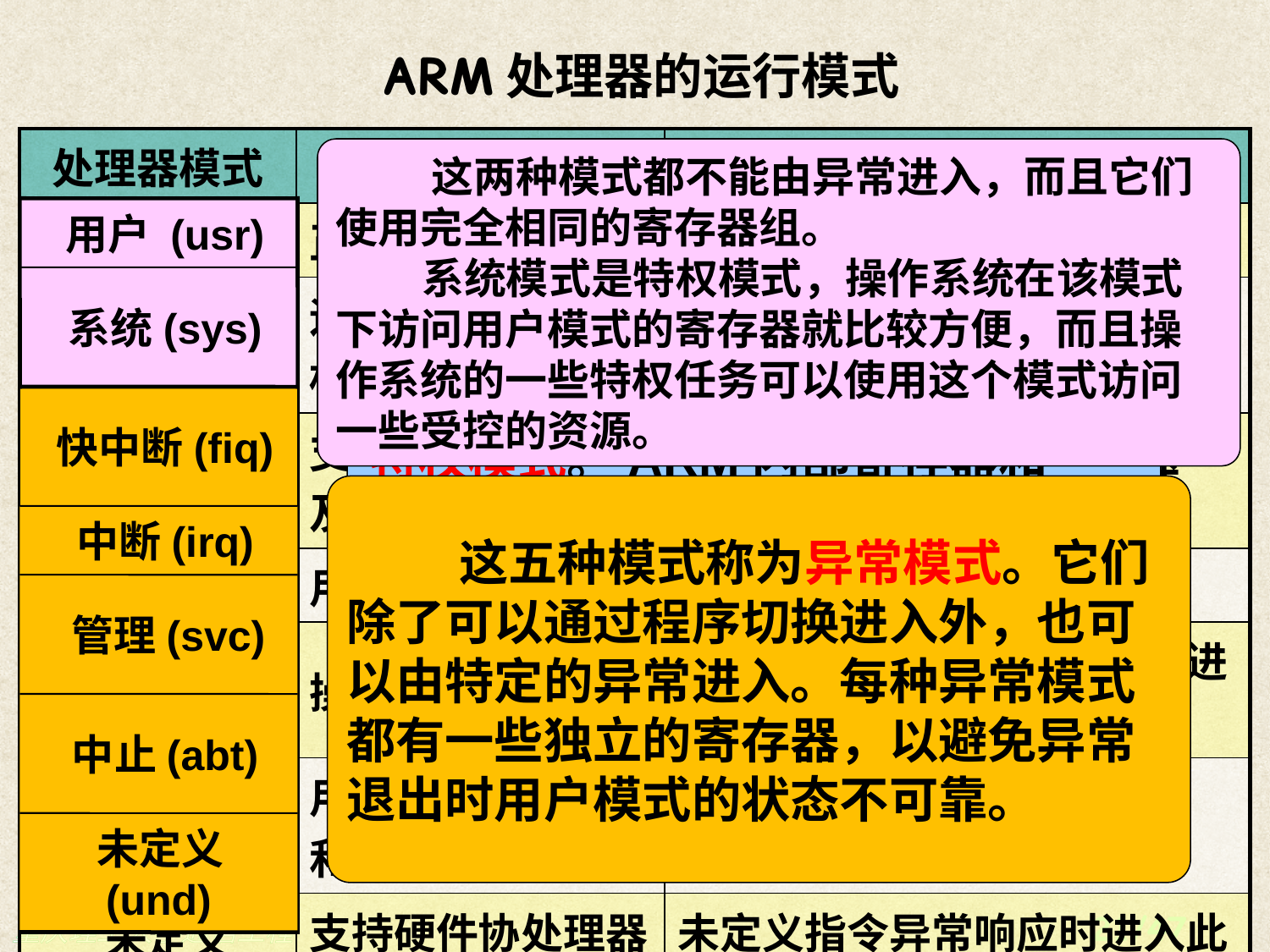

# ARM处理器的运行模式
| 处理器模式 | 说明 | 备注 |
| --- | --- | --- |
| 用户(usr) | 正常程序执行模式 | 不能直接切换到其它模式 |
| 系统 (sys) | 运行操作系统的特权任务 | 与用户模式类似，但具有可以直接切换到其它模式等特权 |
| 快中断 (fiq) | 支持高速数据传输及通道处理 | FIQ异常响应时进入此模式 |
| 中断 (irq) | 用于通用中断处理 | IRQ异常响应时进入此模式 |
| 管理 (svc) | 操作系统保护模式 | 系统复位和软件中断响应时进入此模式 |
| 中止 (abt) | 用于支持虚拟内存和/或存储器保护 | 在ARM7TDMI没有大用处 |
| 未定义 (und) | 支持硬件协处理器的软件仿真 | 未定义指令异常响应时进入此模式 |
         这两种模式都不能由异常进入，而且它们使用完全相同的寄存器组。
        系统模式是特权模式，操作系统在该模式下访问用户模式的寄存器就比较方便，而且操作系统的一些特权任务可以使用这个模式访问一些受控的资源。
 用户 (usr)

 系统(sys)

 系统(sys)

 快中断(fiq)

 中断(irq)

 管理(svc)

 中止(abt)

 未定义(und)

         除用户模式外，其它模式均为特权模式。ARM内部寄存器和一些片内外设在硬件设计上只允许（或者可选为只允许）特权模式下访问。此外，特权模式可以自由的切换处理器模式，而用户模式不能直接切换到别的模式。
 快中断(fiq)
 中断(irq)

 管理(svc)

 中止(abt)

 未定义(und)

         这五种模式称为异常模式。它们除了可以通过程序切换进入外，也可以由特定的异常进入。每种异常模式都有一些独立的寄存器，以避免异常退出时用户模式的状态不可靠。